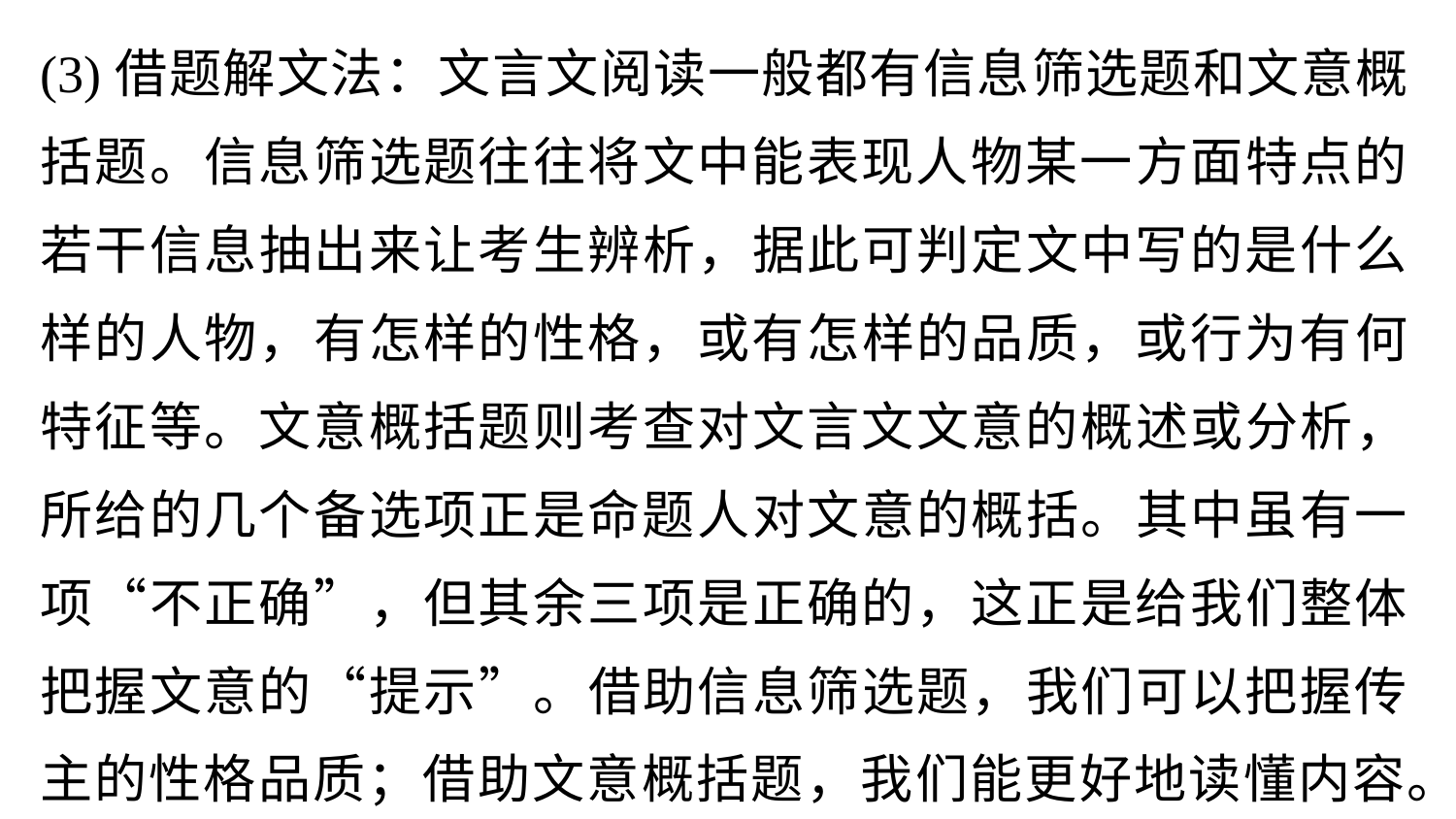

(3)借题解文法：文言文阅读一般都有信息筛选题和文意概括题。信息筛选题往往将文中能表现人物某一方面特点的若干信息抽出来让考生辨析，据此可判定文中写的是什么样的人物，有怎样的性格，或有怎样的品质，或行为有何特征等。文意概括题则考查对文言文文意的概述或分析，所给的几个备选项正是命题人对文意的概括。其中虽有一项“不正确”，但其余三项是正确的，这正是给我们整体把握文意的“提示”。借助信息筛选题，我们可以把握传主的性格品质；借助文意概括题，我们能更好地读懂内容。